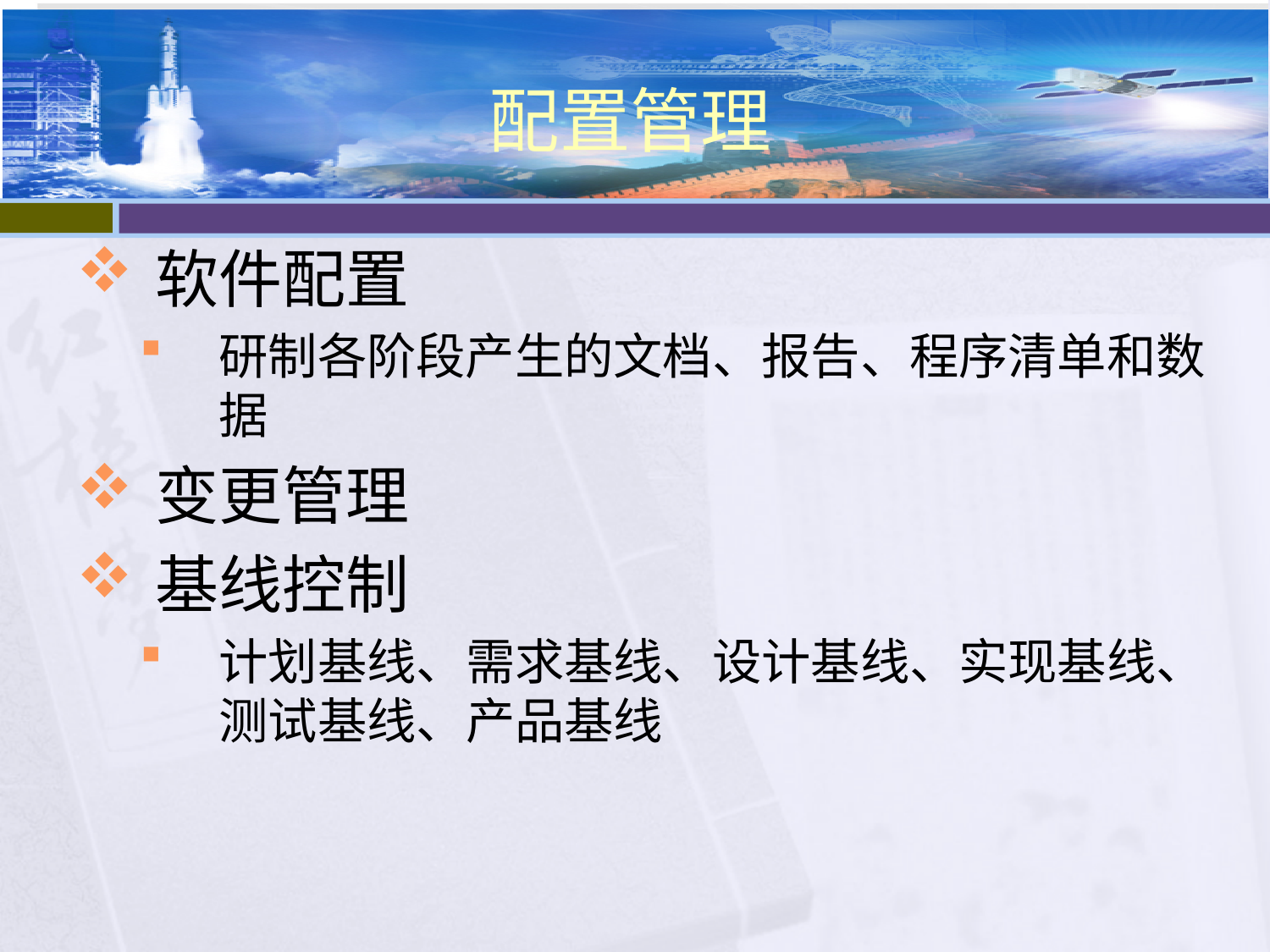

# 配置管理

软件配置
研制各阶段产生的文档、报告、程序清单和数据
变更管理
基线控制
计划基线、需求基线、设计基线、实现基线、测试基线、产品基线